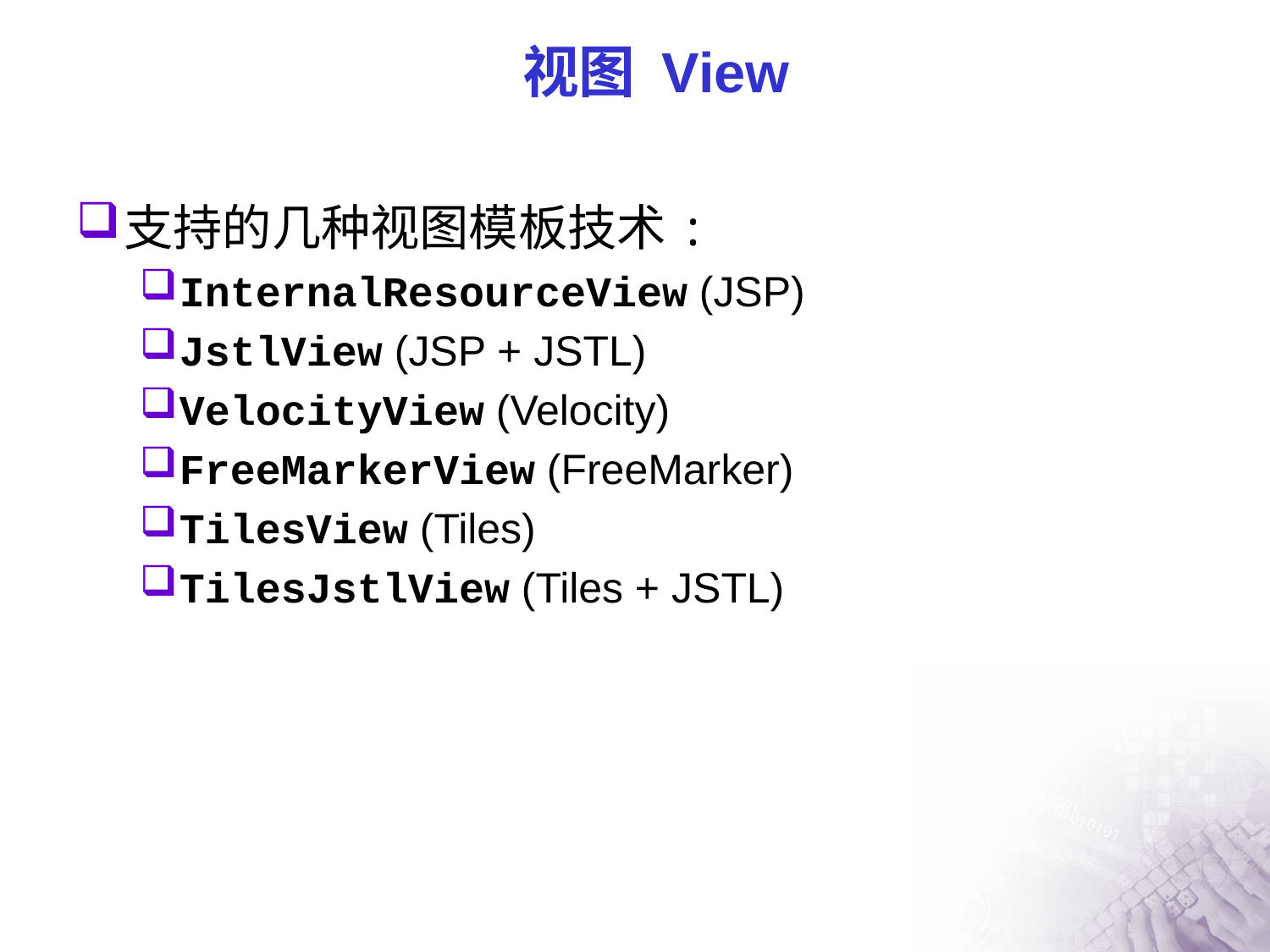

# 视图 View
支持的几种视图模板技术:
InternalResourceView (JSP)
JstlView (JSP + JSTL)
VelocityView (Velocity)
FreeMarkerView (FreeMarker)
TilesView (Tiles)
TilesJstlView (Tiles + JSTL)